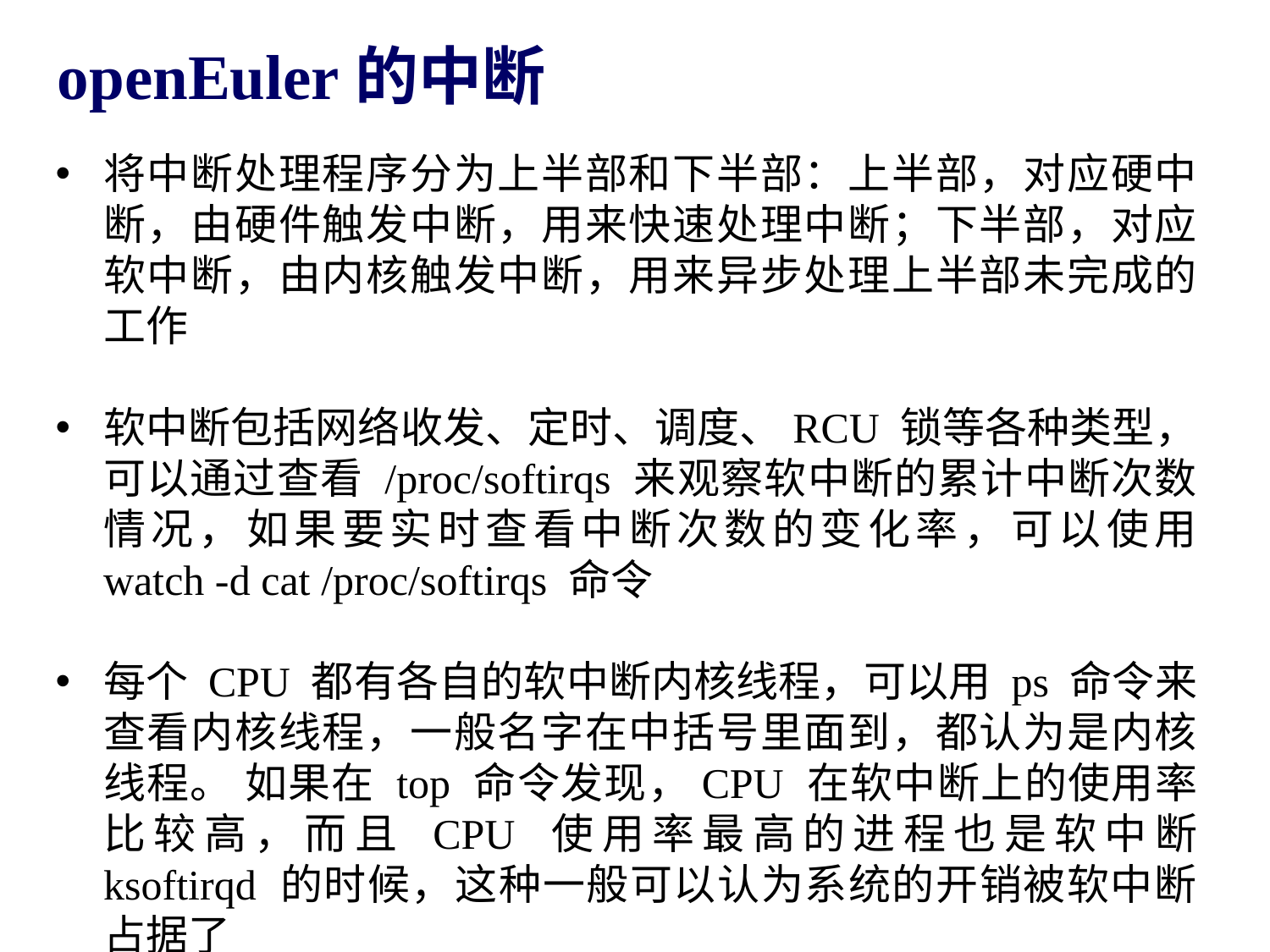

openEuler的中断
将中断处理程序分为上半部和下半部：上半部，对应硬中断，由硬件触发中断，用来快速处理中断；下半部，对应软中断，由内核触发中断，用来异步处理上半部未完成的工作

软中断包括网络收发、定时、调度、RCU 锁等各种类型，可以通过查看 /proc/softirqs 来观察软中断的累计中断次数情况，如果要实时查看中断次数的变化率，可以使用 watch -d cat /proc/softirqs 命令

每个 CPU 都有各自的软中断内核线程，可以用 ps 命令来查看内核线程，一般名字在中括号里面到，都认为是内核线程。 如果在 top 命令发现，CPU 在软中断上的使用率比较高，而且 CPU 使用率最高的进程也是软中断 ksoftirqd 的时候，这种一般可以认为系统的开销被软中断占据了
37